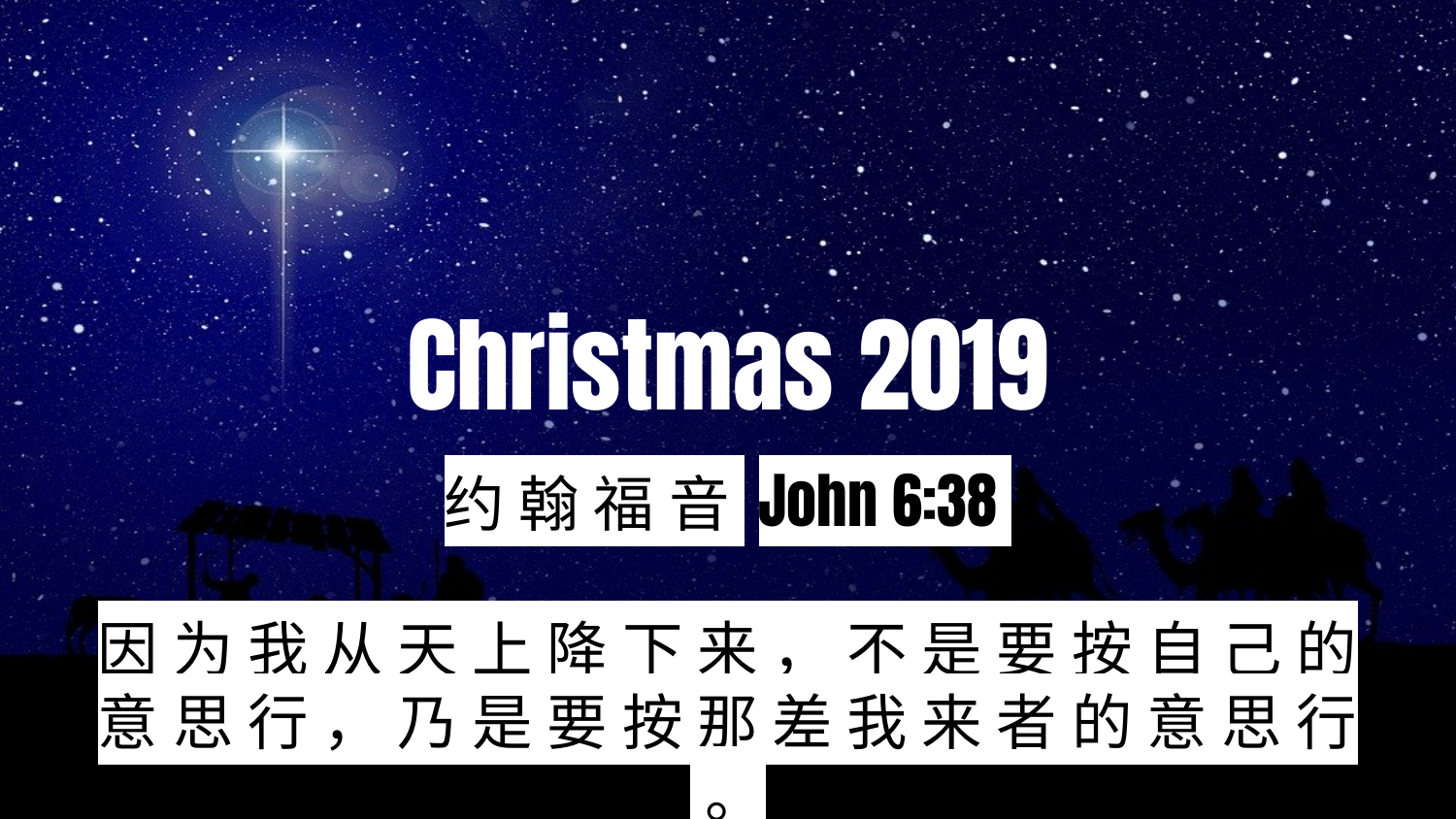

# Christmas 2019
约 翰 福 音 John 6:38

因 为 我 从 天 上 降 下 来 ， 不 是 要 按 自 己 的 意 思 行 ， 乃 是 要 按 那 差 我 来 者 的 意 思 行 。